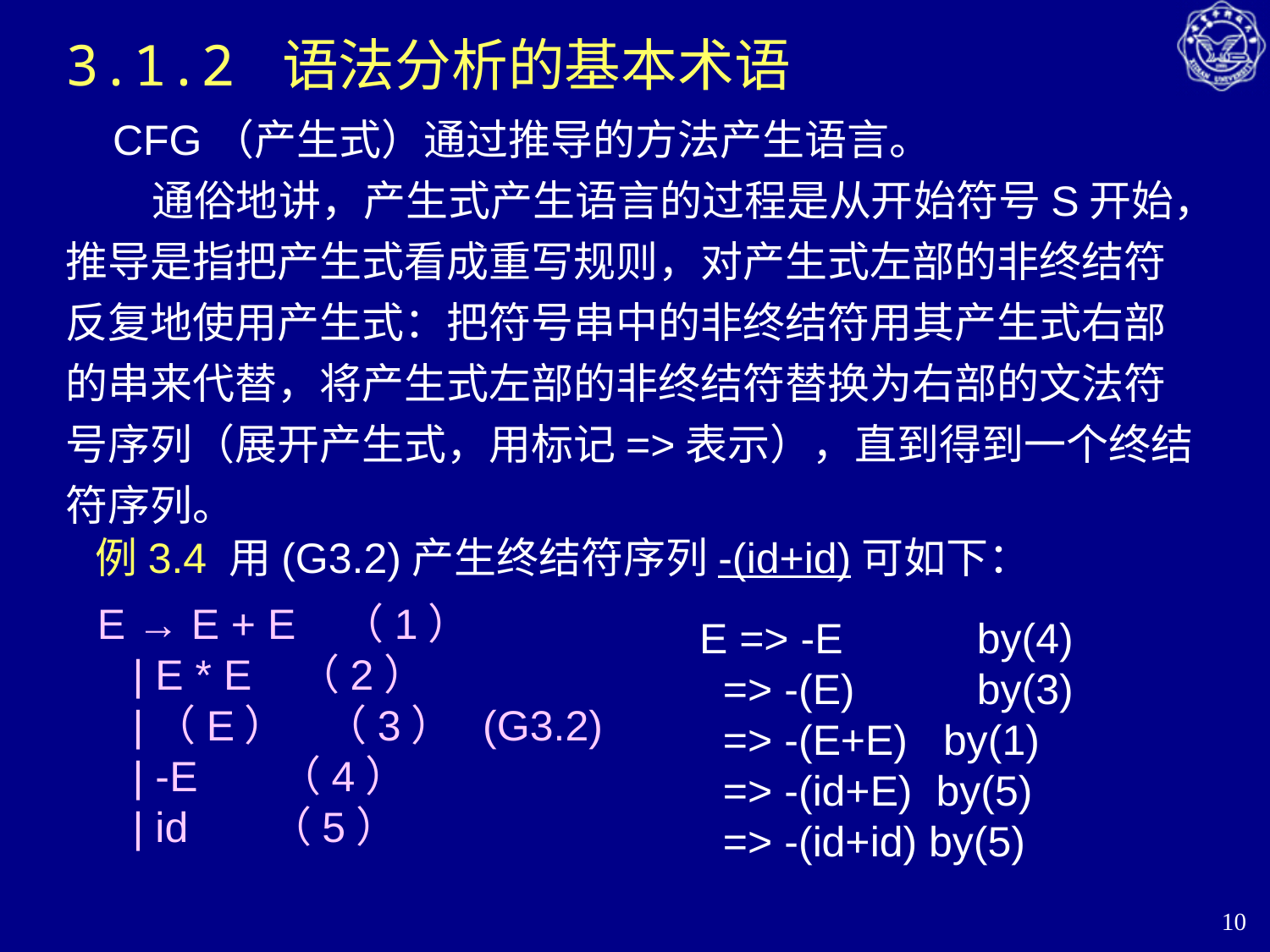

# 3.1.2 语法分析的基本术语
    CFG（产生式）通过推导的方法产生语言。
        通俗地讲，产生式产生语言的过程是从开始符号S开始，推导是指把产生式看成重写规则，对产生式左部的非终结符反复地使用产生式：把符号串中的非终结符用其产生式右部的串来代替，将产生式左部的非终结符替换为右部的文法符号序列（展开产生式，用标记=>表示），直到得到一个终结符序列。
例3.4 用(G3.2)产生终结符序列-(id+id)可如下：
E → E + E   （1）
   | E * E   （2）
   |（E）    （3）  (G3.2)
   | -E      （4）
   | id      （5）
E => -E	  by(4)
  => -(E) 	  by(3)
  => -(E+E)   by(1)
  => -(id+E)  by(5)
  => -(id+id) by(5)
10